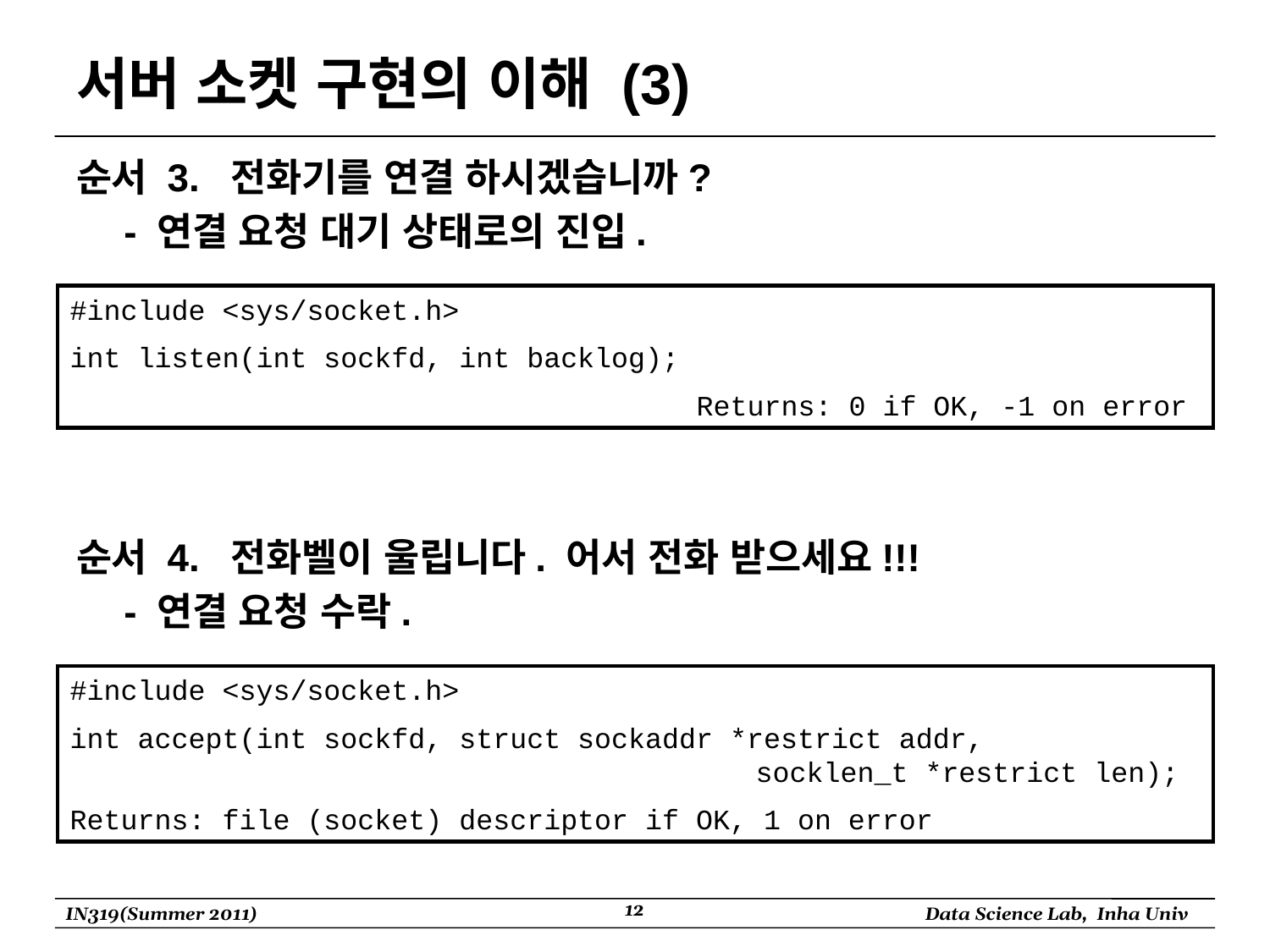

# 서버 소켓 구현의 이해 (3)
순서 3.  전화기를 연결 하시겠습니까?
	- 연결 요청 대기 상태로의 진입.

순서 4.  전화벨이 울립니다. 어서 전화 받으세요!!!
	- 연결 요청 수락.
#include <sys/socket.h>
int listen(int sockfd, int backlog);
				       Returns: 0 if OK, -1 on error
#include <sys/socket.h>
int accept(int sockfd, struct sockaddr *restrict addr,
					   socklen_t *restrict len);
Returns: file (socket) descriptor if OK, 1 on error
12